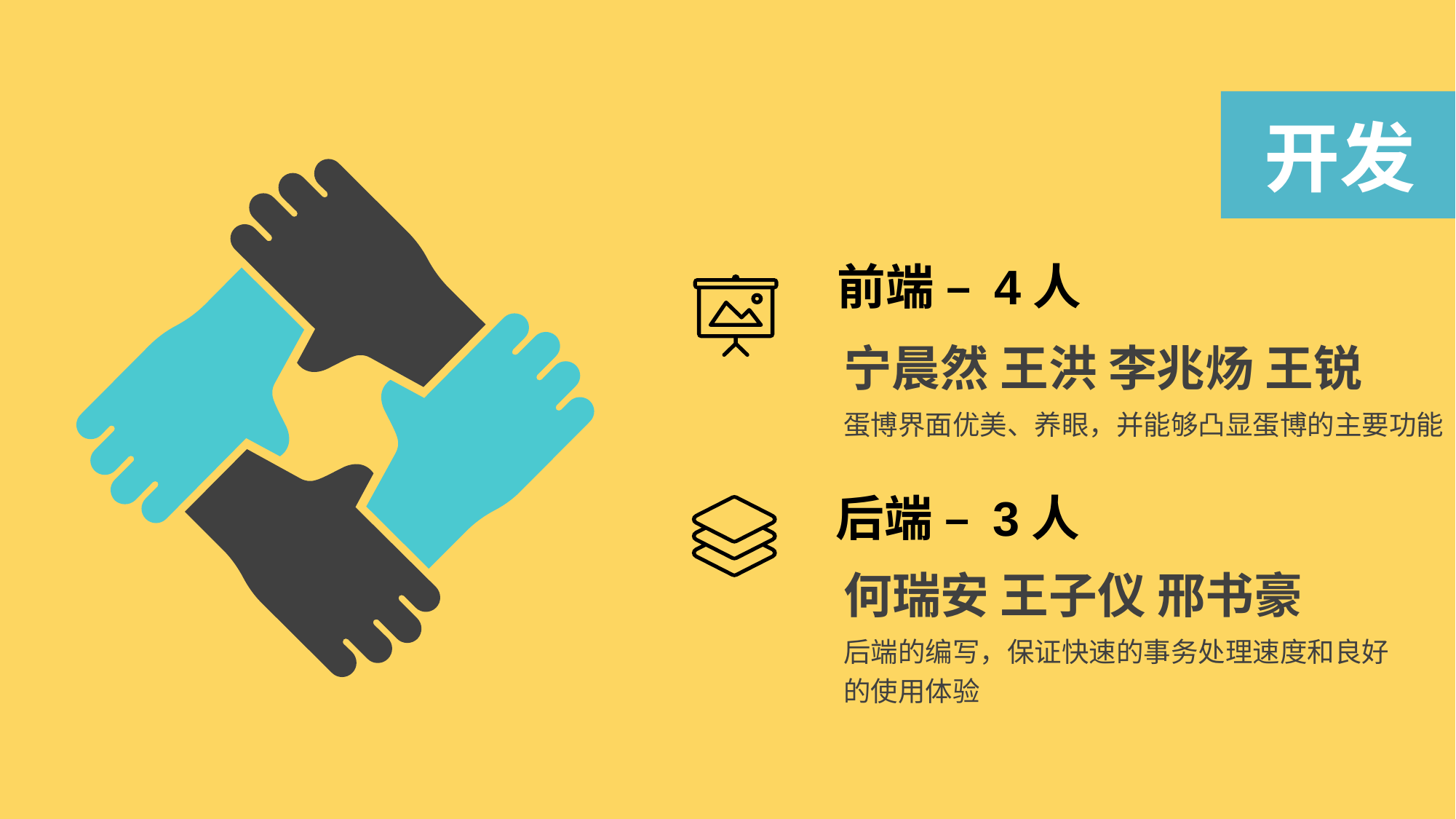

开发

前端 – 4人

宁晨然 王洪 李兆炀 王锐
蛋博界面优美、养眼，并能够凸显蛋博的主要功能

后端 – 3人

何瑞安 王子仪 邢书豪
后端的编写，保证快速的事务处理速度和良好的使用体验